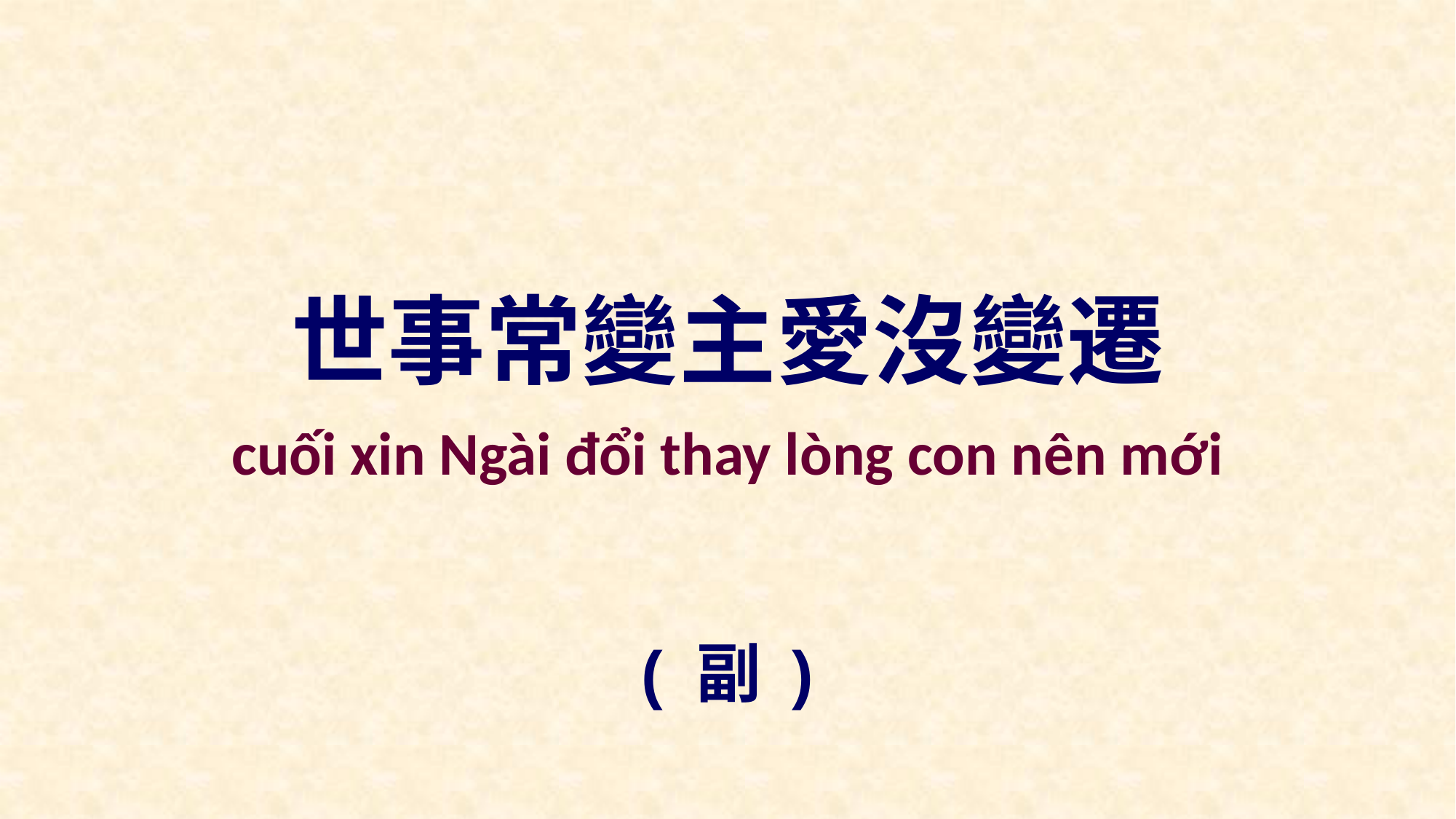

世事常變主愛沒變遷
cuối xin Ngài đổi thay lòng con nên mới
( 副 )